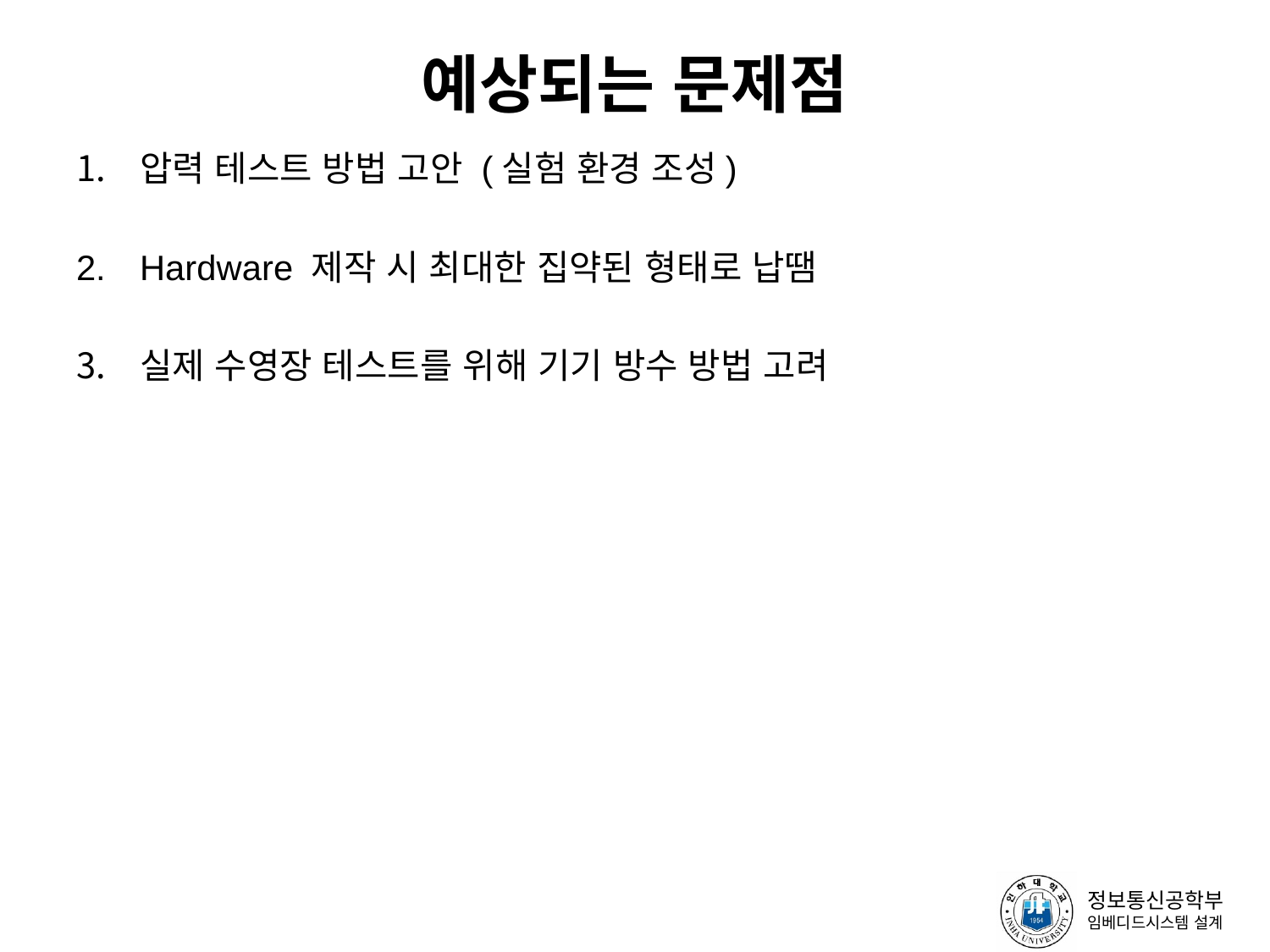

# 예상되는 문제점
압력 테스트 방법 고안 (실험 환경 조성)

Hardware 제작 시 최대한 집약된 형태로 납땜

실제 수영장 테스트를 위해 기기 방수 방법 고려